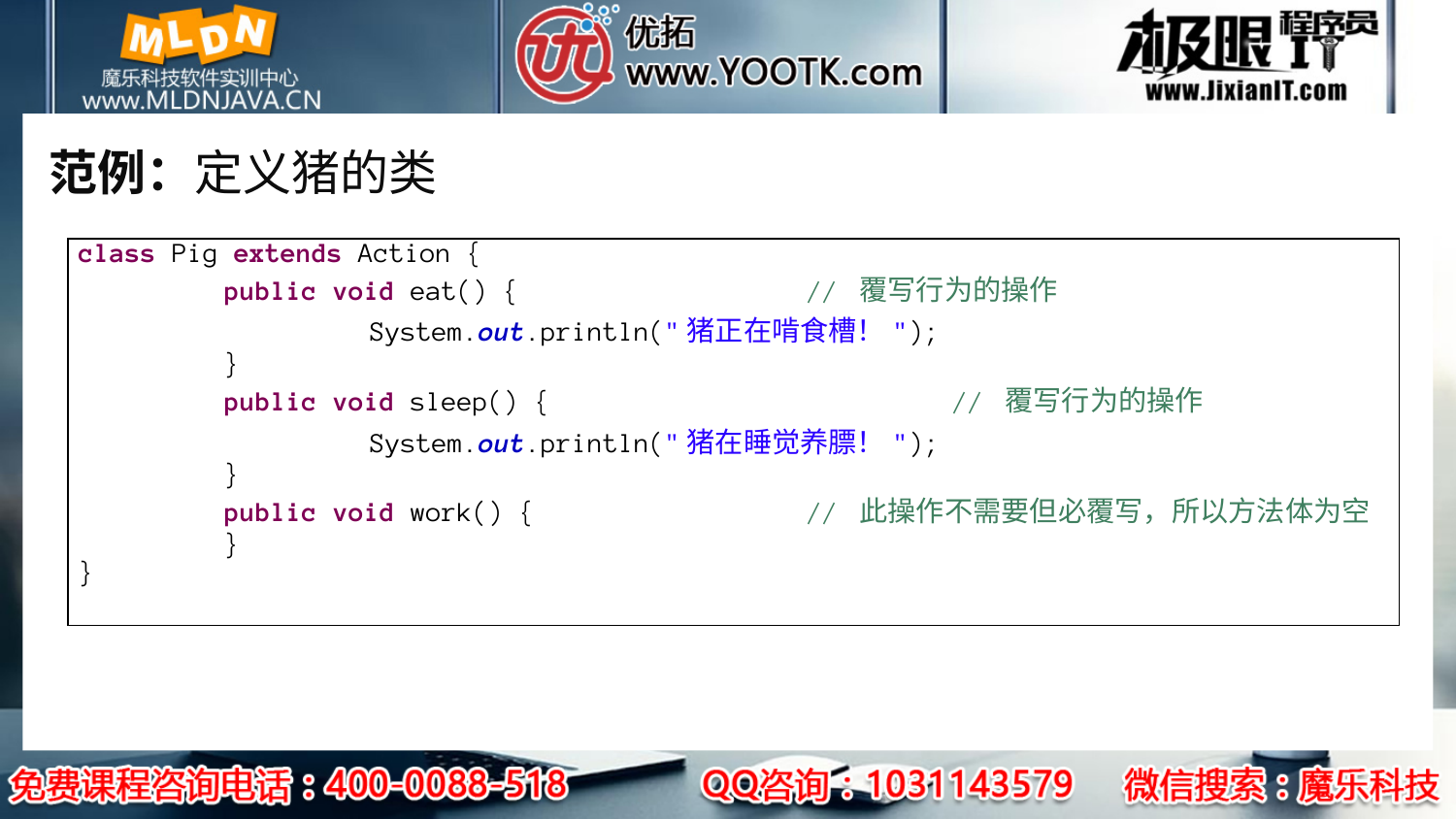

# 范例：定义猪的类
| class Pig extends Action { public void eat() { // 覆写行为的操作 System.out.println("猪正在啃食槽！"); } public void sleep() { // 覆写行为的操作 System.out.println("猪在睡觉养膘！"); } public void work() { // 此操作不需要但必覆写，所以方法体为空 } } |
| --- |